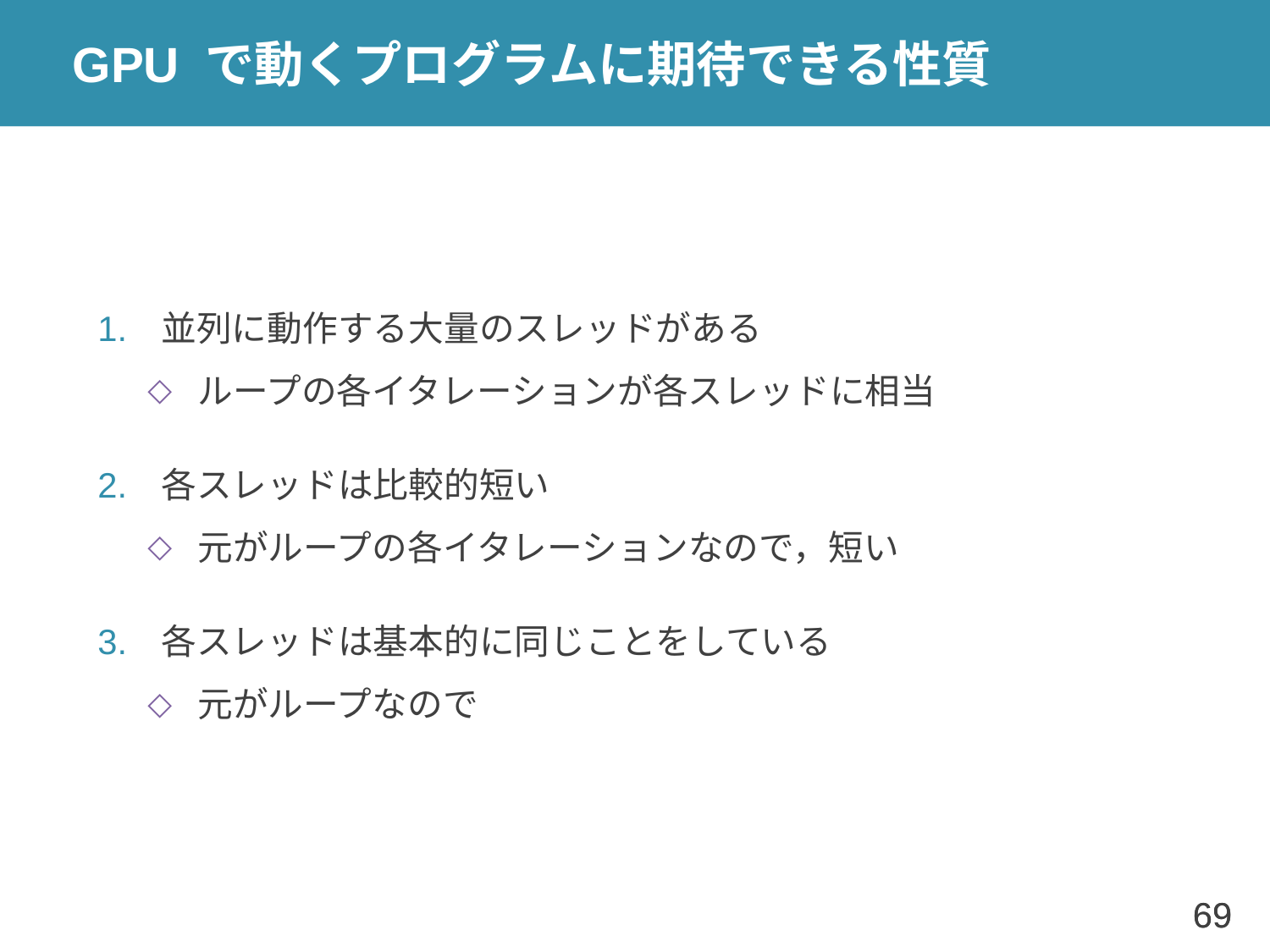

# GPU で動くプログラムに期待できる性質
並列に動作する大量のスレッドがある
ループの各イタレーションが各スレッドに相当
各スレッドは比較的短い
元がループの各イタレーションなので，短い
各スレッドは基本的に同じことをしている
元がループなので